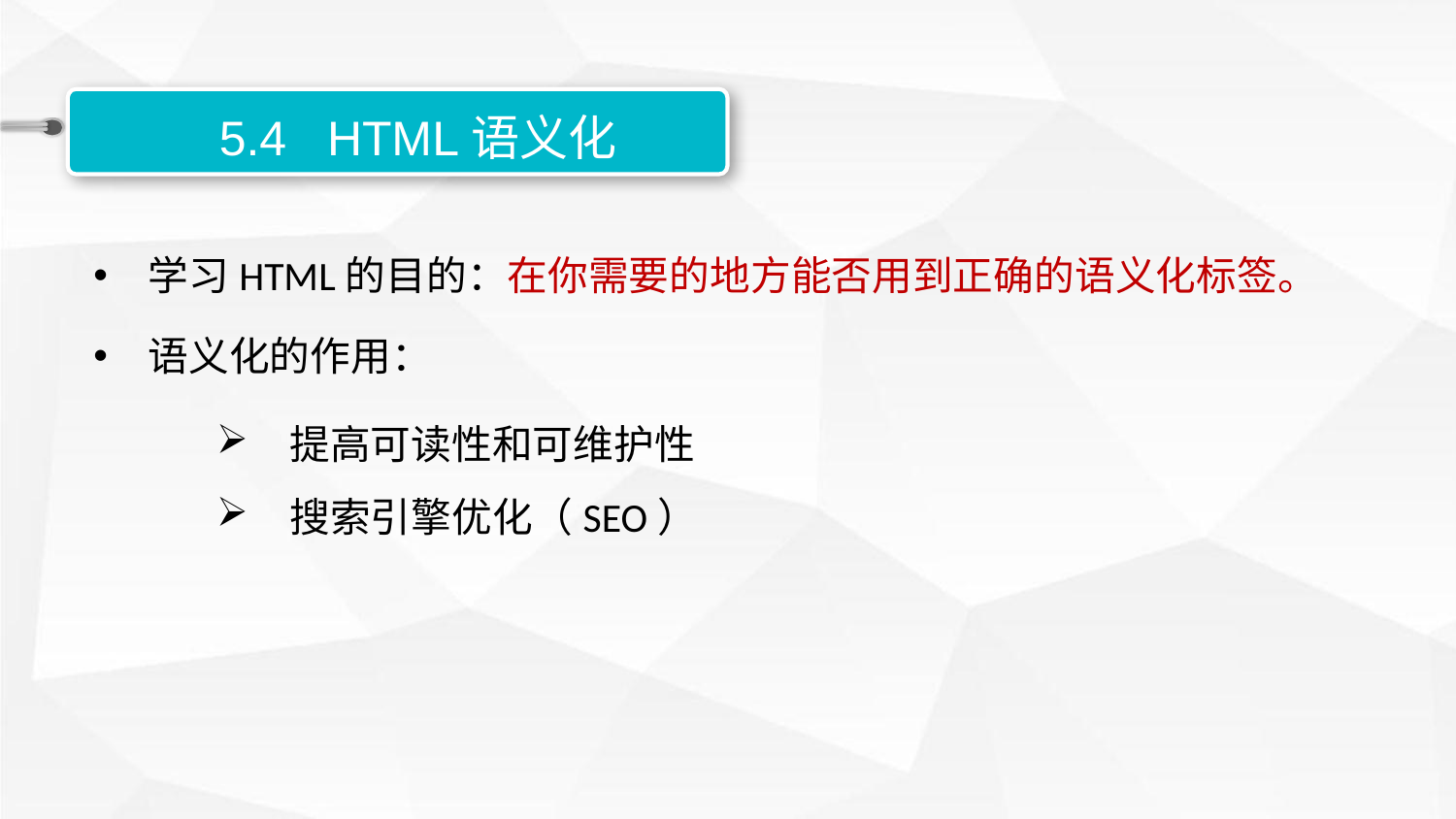

5.4   HTML语义化

学习HTML的目的：在你需要的地方能否用到正确的语义化标签。
语义化的作用：

  提高可读性和可维护性
  搜索引擎优化（SEO）